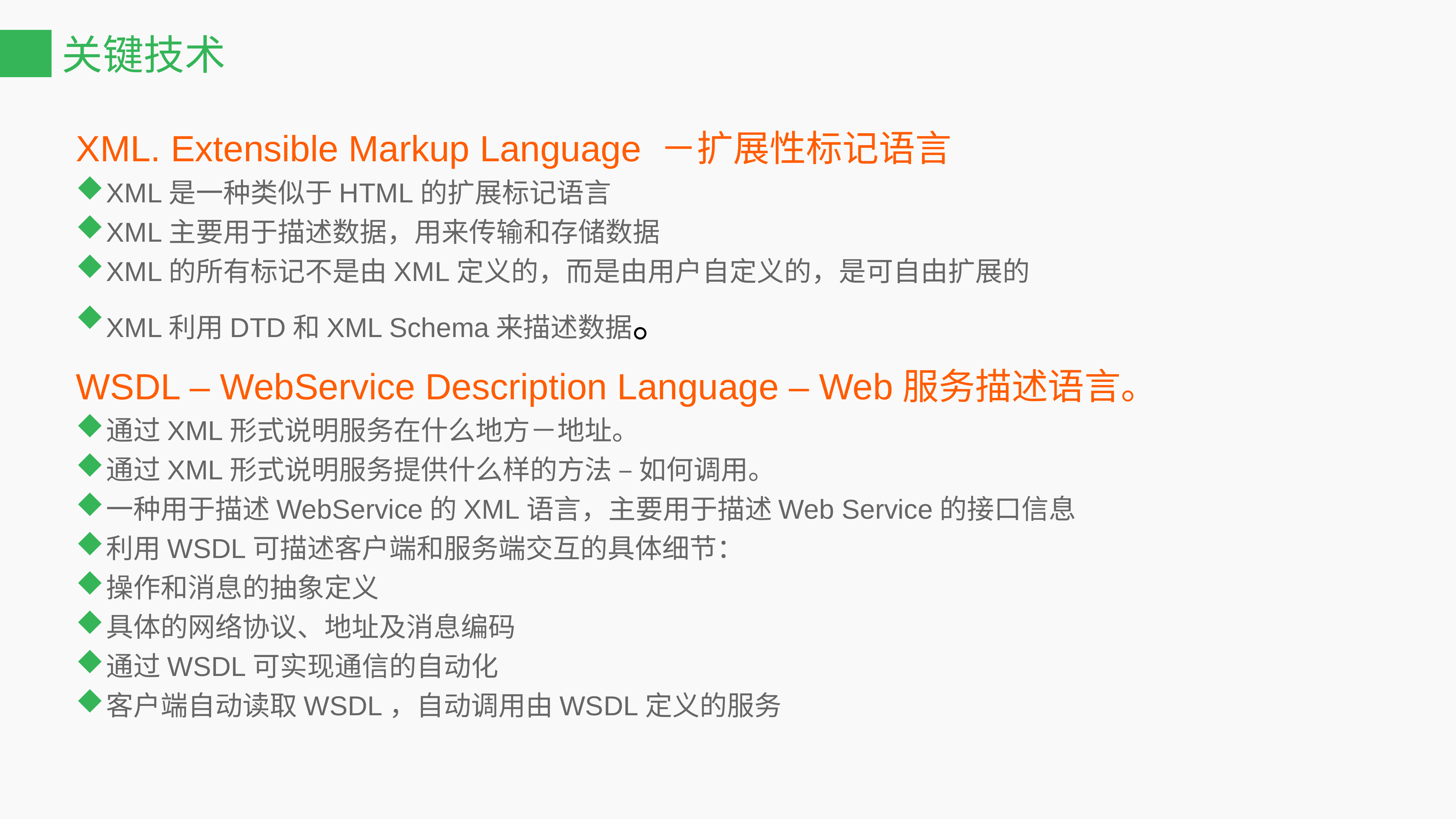

# 关键技术
XML. Extensible Markup Language －扩展性标记语言
XML是一种类似于HTML的扩展标记语言
XML主要用于描述数据，用来传输和存储数据
XML的所有标记不是由XML定义的，而是由用户自定义的，是可自由扩展的
XML利用DTD和XML Schema来描述数据。
WSDL – WebService Description Language – Web服务描述语言。
通过XML形式说明服务在什么地方－地址。
通过XML形式说明服务提供什么样的方法 – 如何调用。
一种用于描述WebService的XML语言，主要用于描述Web Service的接口信息
利用WSDL可描述客户端和服务端交互的具体细节：
操作和消息的抽象定义
具体的网络协议、地址及消息编码
通过WSDL可实现通信的自动化
客户端自动读取WSDL，自动调用由WSDL定义的服务